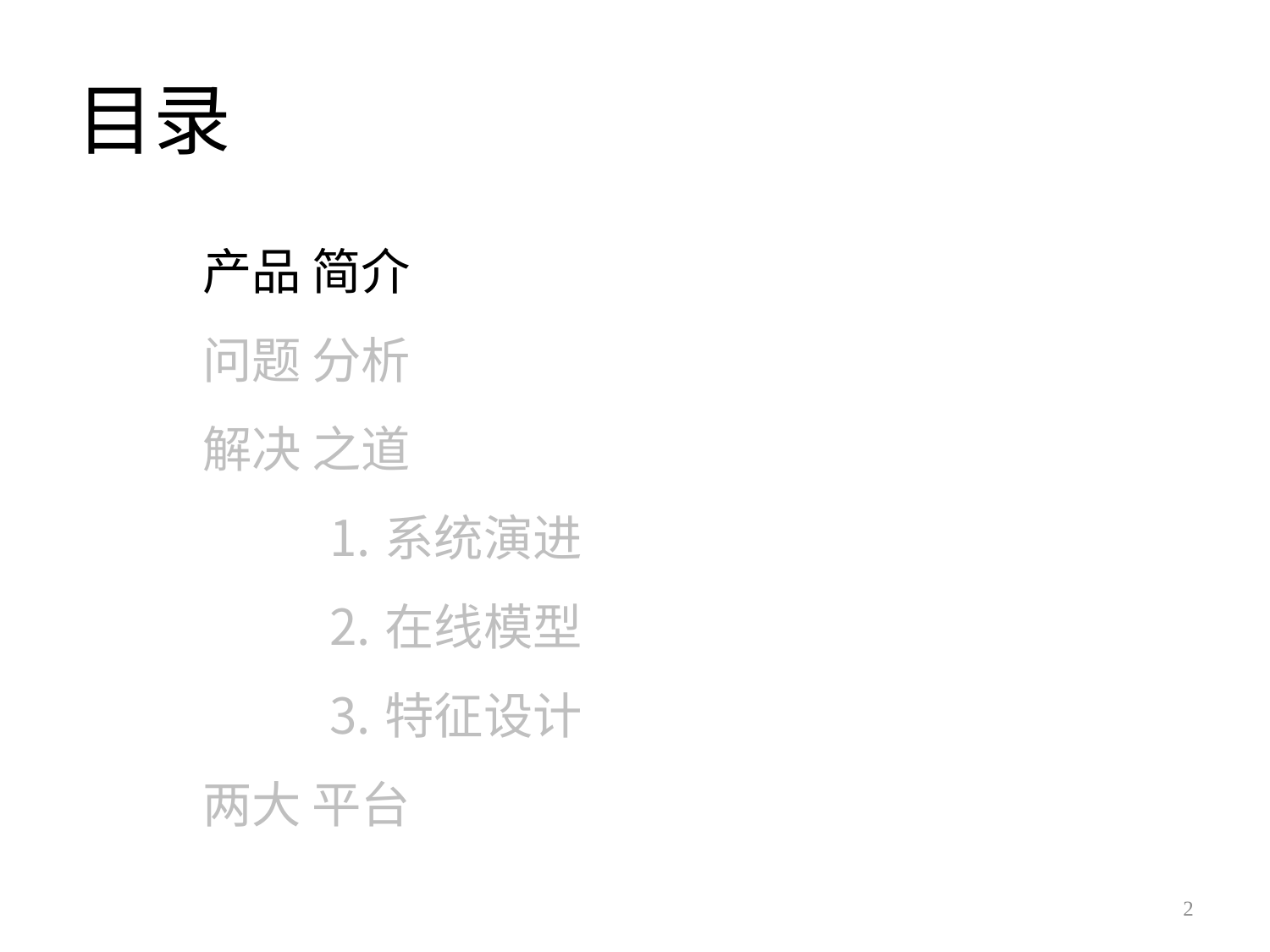

# 目录
产品 简介
问题 分析
解决 之道
系统演进
在线模型
特征设计
两大 平台

2